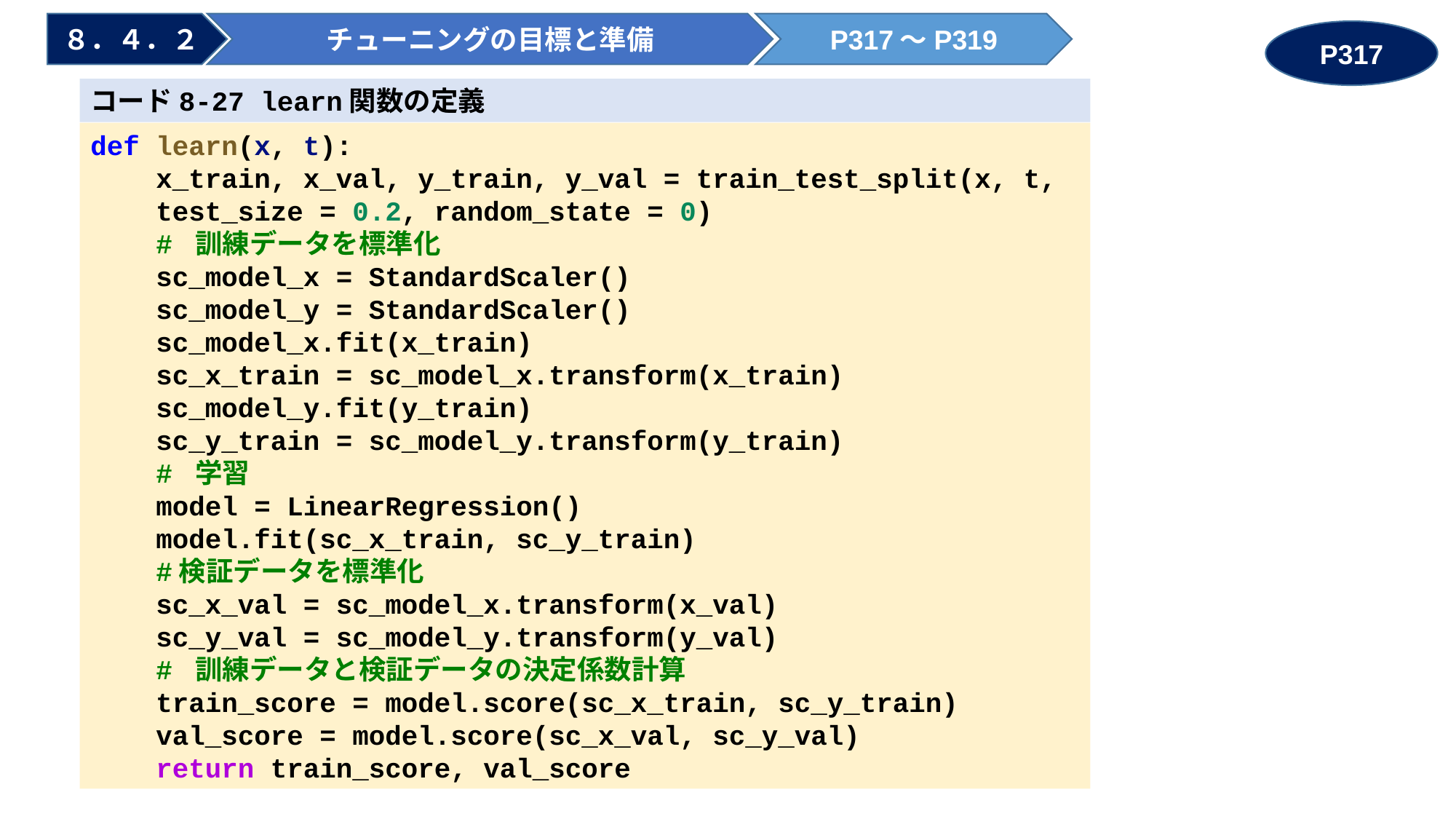

８．４．２
チューニングの目標と準備
P317～P319
P317
コード8-27 learn関数の定義
def learn(x, t):
    x_train, x_val, y_train, y_val = train_test_split(x, t,
    test_size = 0.2, random_state = 0)
    # 訓練データを標準化
    sc_model_x = StandardScaler()
    sc_model_y = StandardScaler()
    sc_model_x.fit(x_train)
    sc_x_train = sc_model_x.transform(x_train)
    sc_model_y.fit(y_train)
    sc_y_train = sc_model_y.transform(y_train)
    # 学習
    model = LinearRegression()
    model.fit(sc_x_train, sc_y_train)
    #検証データを標準化
    sc_x_val = sc_model_x.transform(x_val)
    sc_y_val = sc_model_y.transform(y_val)
    # 訓練データと検証データの決定係数計算
    train_score = model.score(sc_x_train, sc_y_train)
    val_score = model.score(sc_x_val, sc_y_val)
    return train_score, val_score